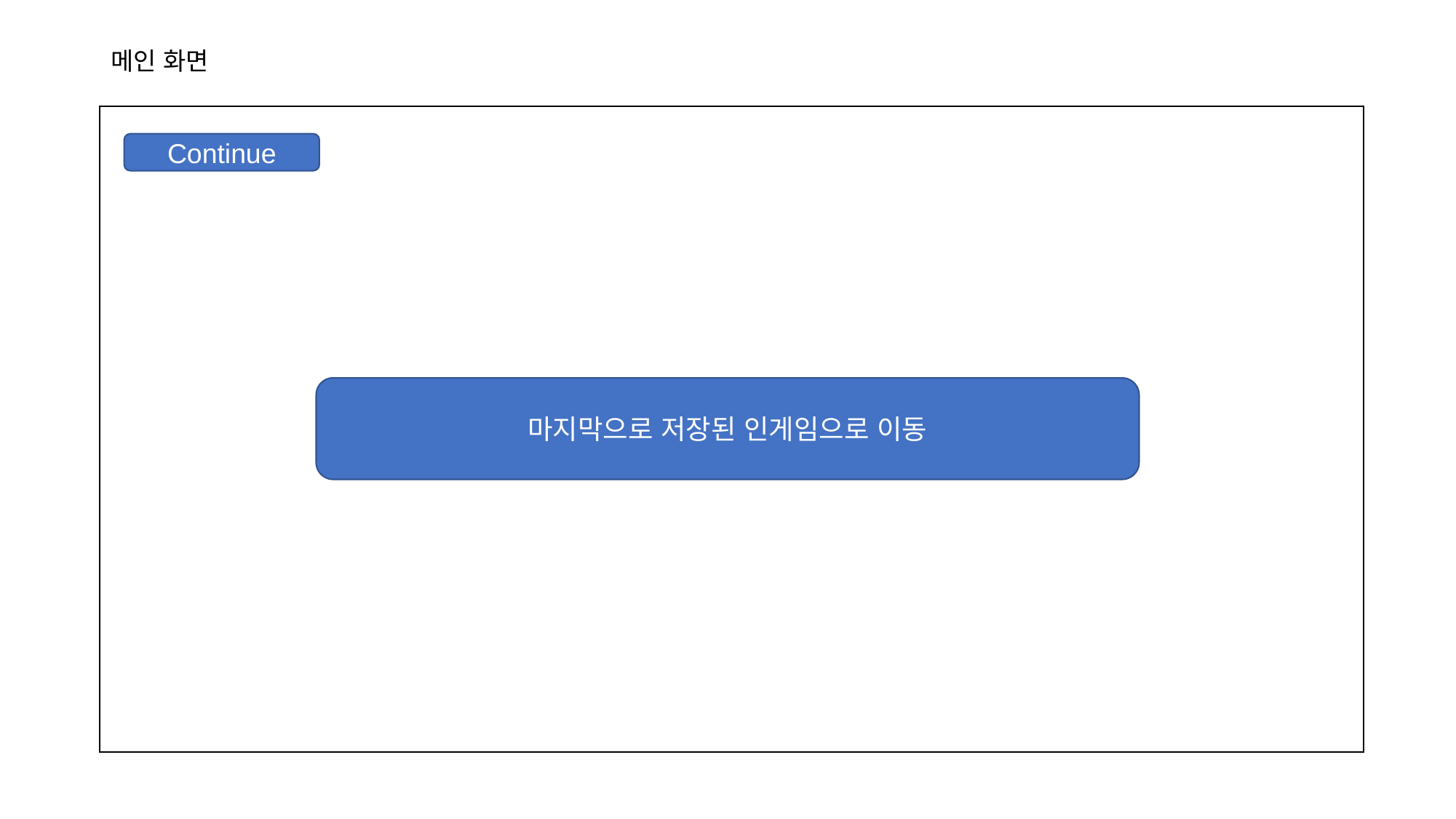

# 메인 화면

Continue
마지막으로 저장된 인게임으로 이동